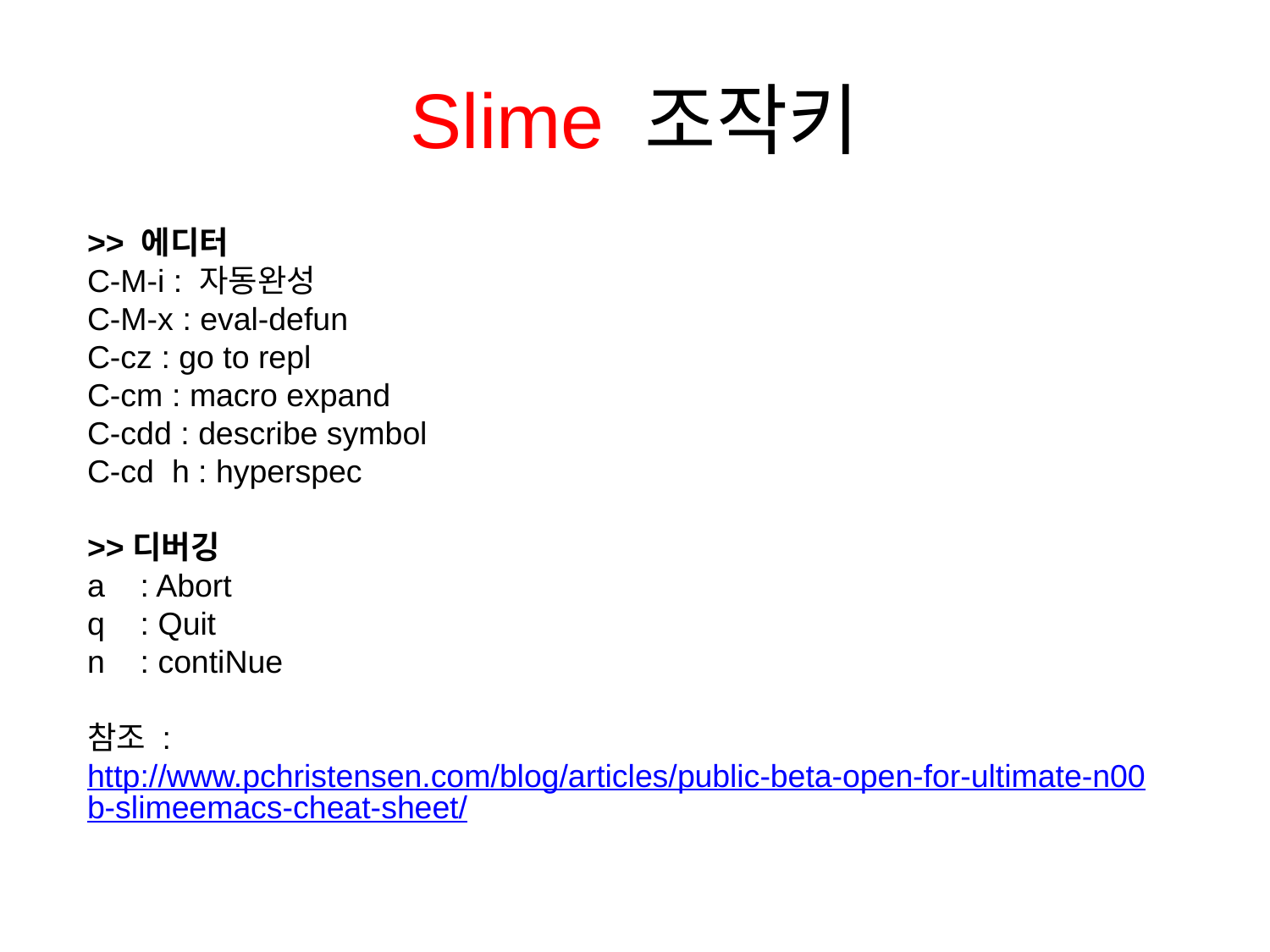

# Slime 조작키
>> 에디터
C-M-i : 자동완성
C-M-x : eval-defun
C-cz : go to repl
C-cm : macro expand
C-cdd : describe symbol
C-cd  h : hyperspec

>>디버깅
a    : Abort
q    : Quit
n    : contiNue

참조 : http://www.pchristensen.com/blog/articles/public-beta-open-for-ultimate-n00b-slimeemacs-cheat-sheet/